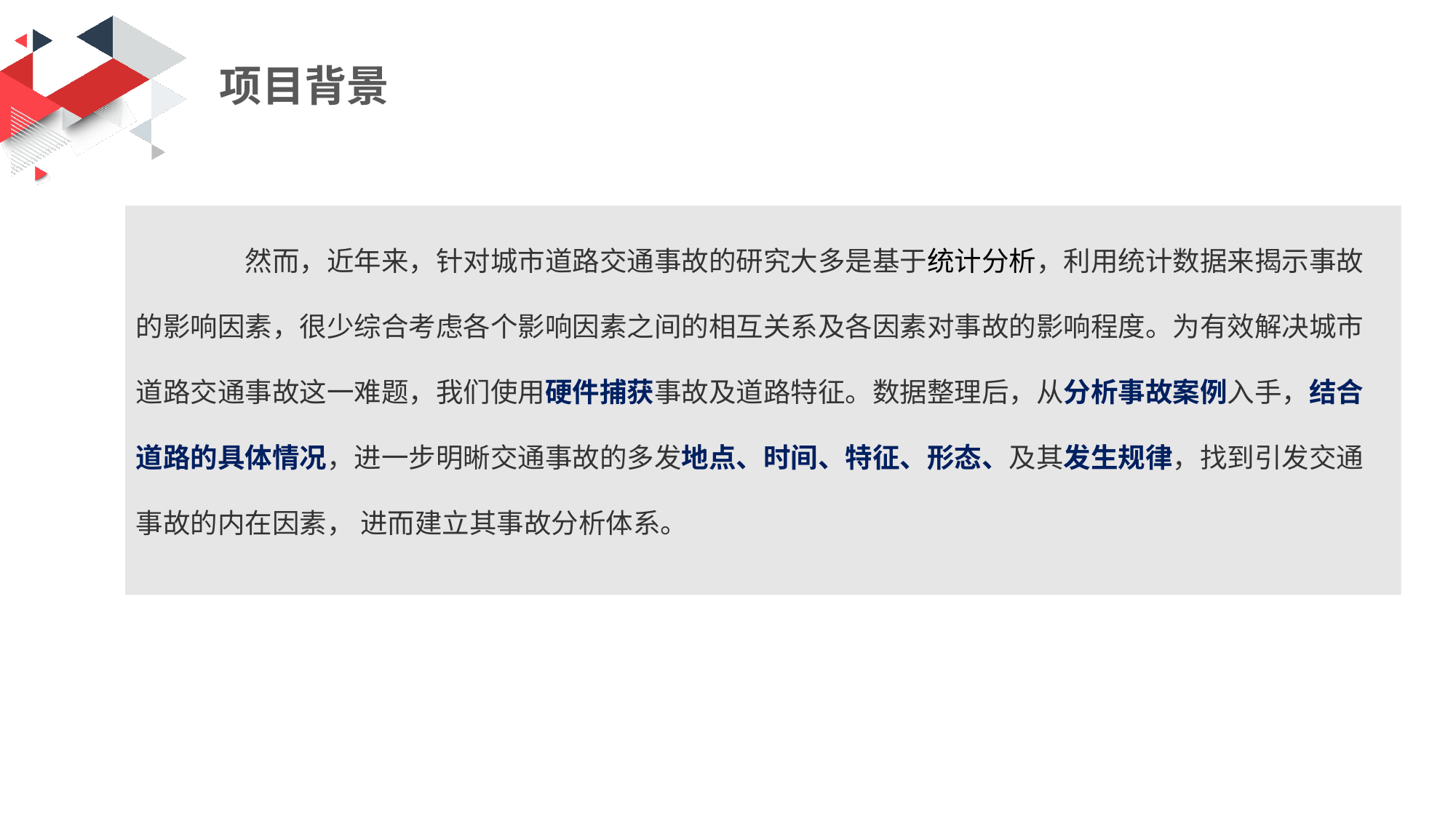

项目背景

	然而，近年来，针对城市道路交通事故的研究大多是基于统计分析，利用统计数据来揭示事故

的影响因素，很少综合考虑各个影响因素之间的相互关系及各因素对事故的影响程度。为有效解决城市

道路交通事故这一难题，我们使用硬件捕获事故及道路特征。数据整理后，从分析事故案例入手，结合

道路的具体情况，进一步明晰交通事故的多发地点、时间、特征、形态、及其发生规律，找到引发交通

事故的内在因素， 进而建立其事故分析体系。